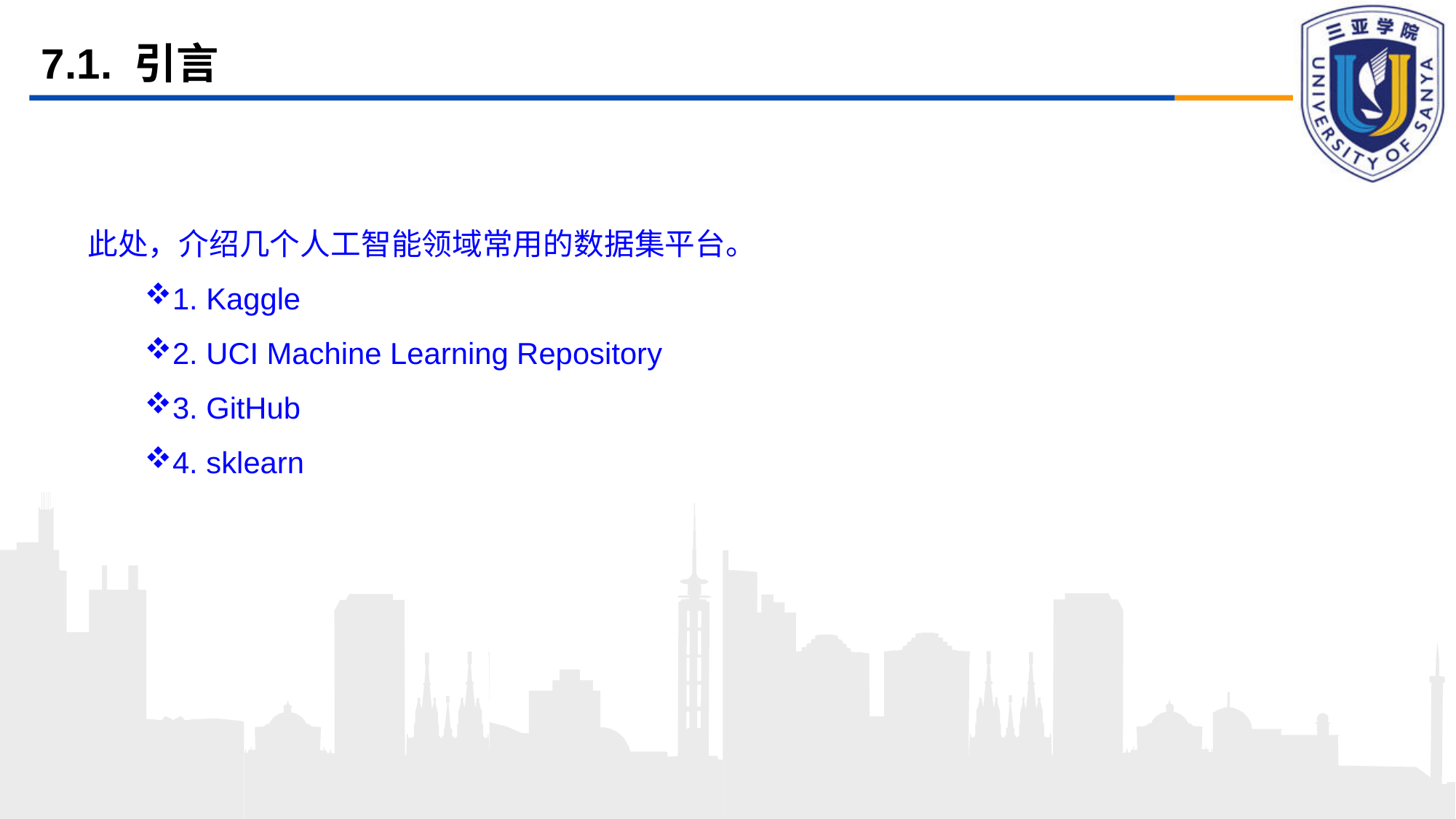

# 7.1. 引言
此处，介绍几个人工智能领域常用的数据集平台。
1. Kaggle
2. UCI Machine Learning Repository
3. GitHub
4. sklearn